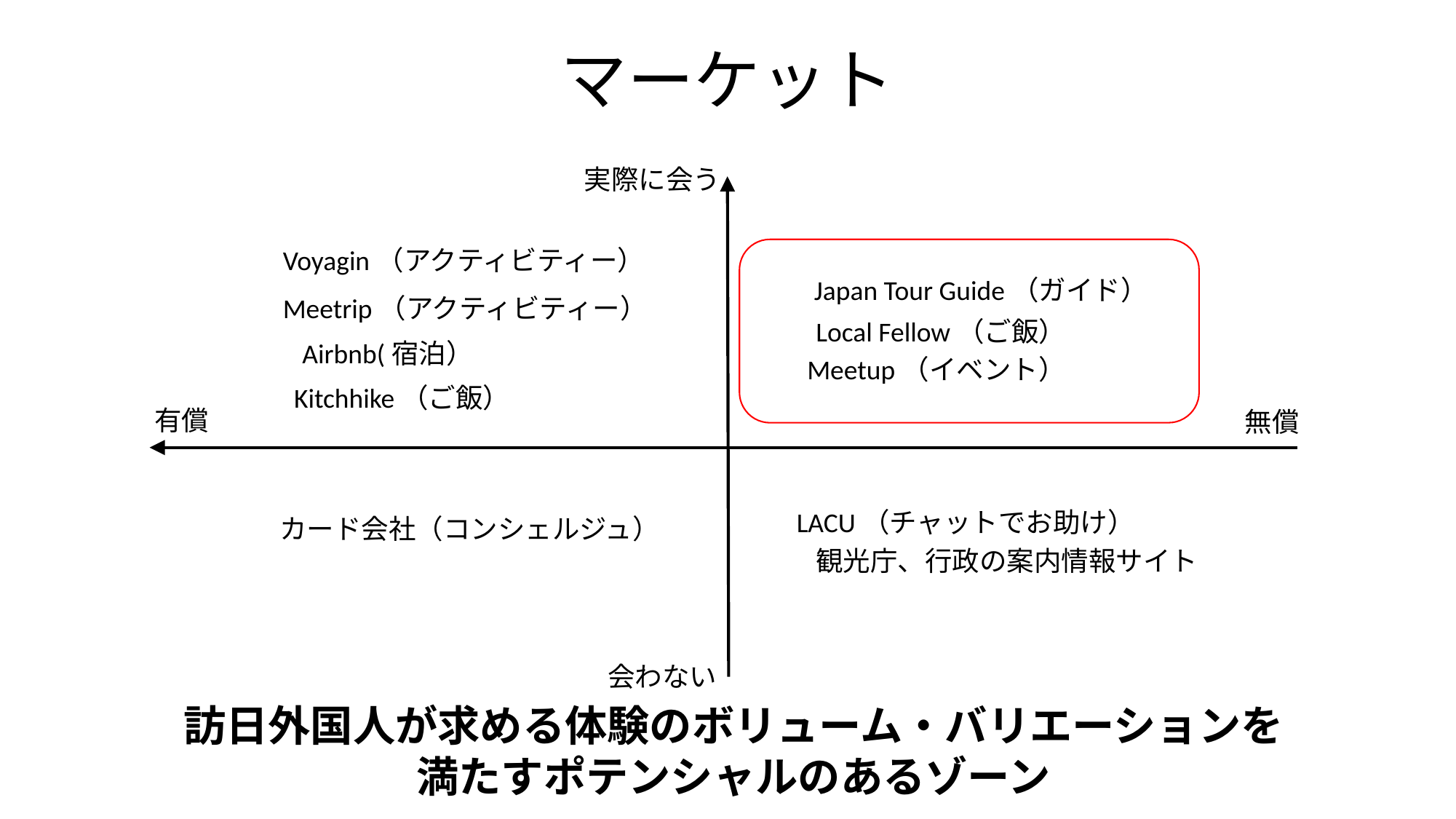

# マーケット
実際に会う
Voyagin（アクティビティー）

Japan Tour Guide（ガイド）
Meetrip（アクティビティー）
Local Fellow（ご飯）
Airbnb(宿泊）
Meetup（イベント）
Kitchhike（ご飯）
有償
無償
LACU（チャットでお助け）
カード会社（コンシェルジュ）
観光庁、行政の案内情報サイト
会わない
訪日外国人が求める体験のボリューム・バリエーションを
満たすポテンシャルのあるゾーン